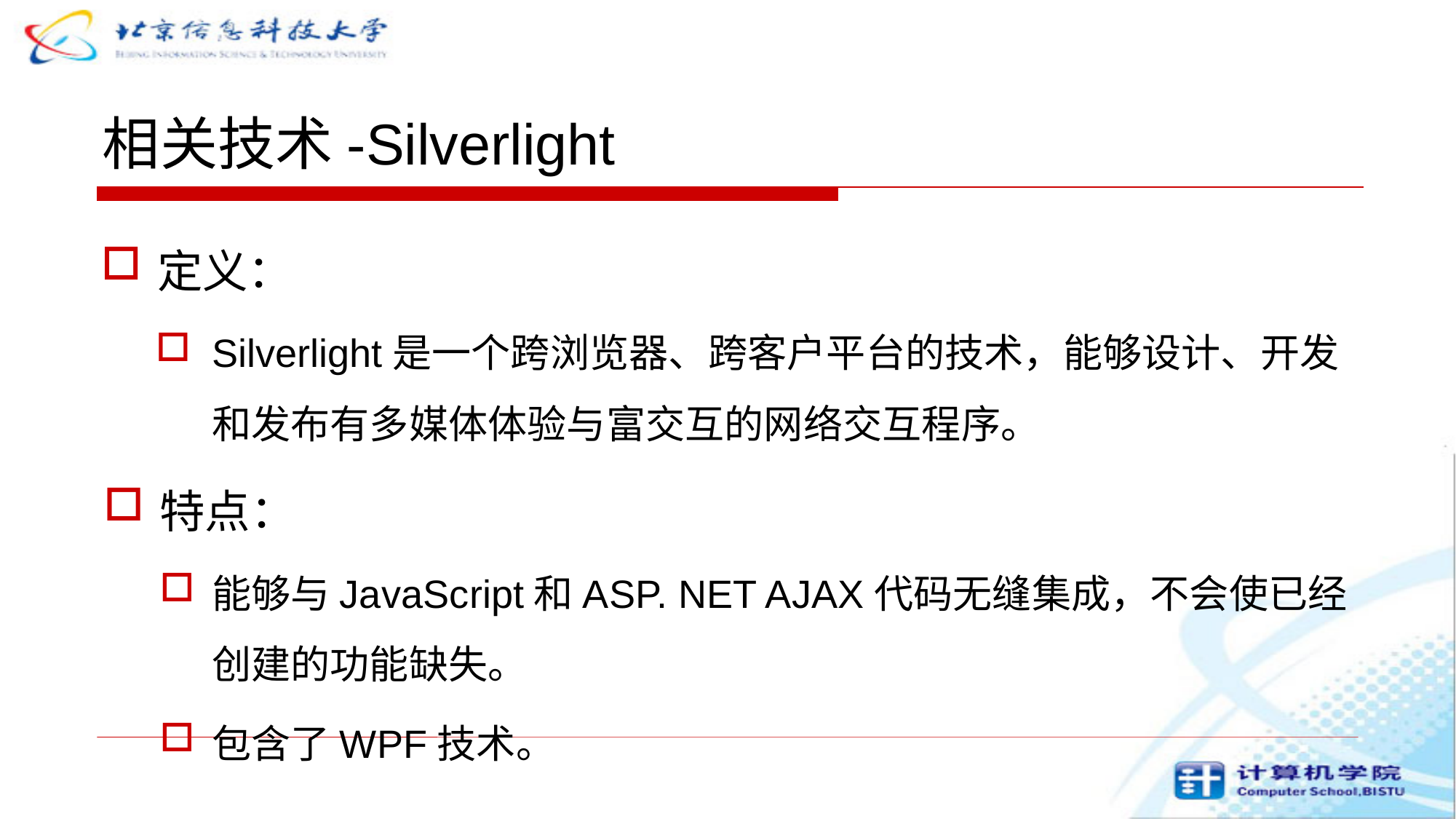

# 相关技术-Silverlight
定义：
Silverlight是一个跨浏览器、跨客户平台的技术，能够设计、开发和发布有多媒体体验与富交互的网络交互程序。
特点：
能够与JavaScript和ASP. NET AJAX代码无缝集成，不会使已经创建的功能缺失。
包含了WPF技术。